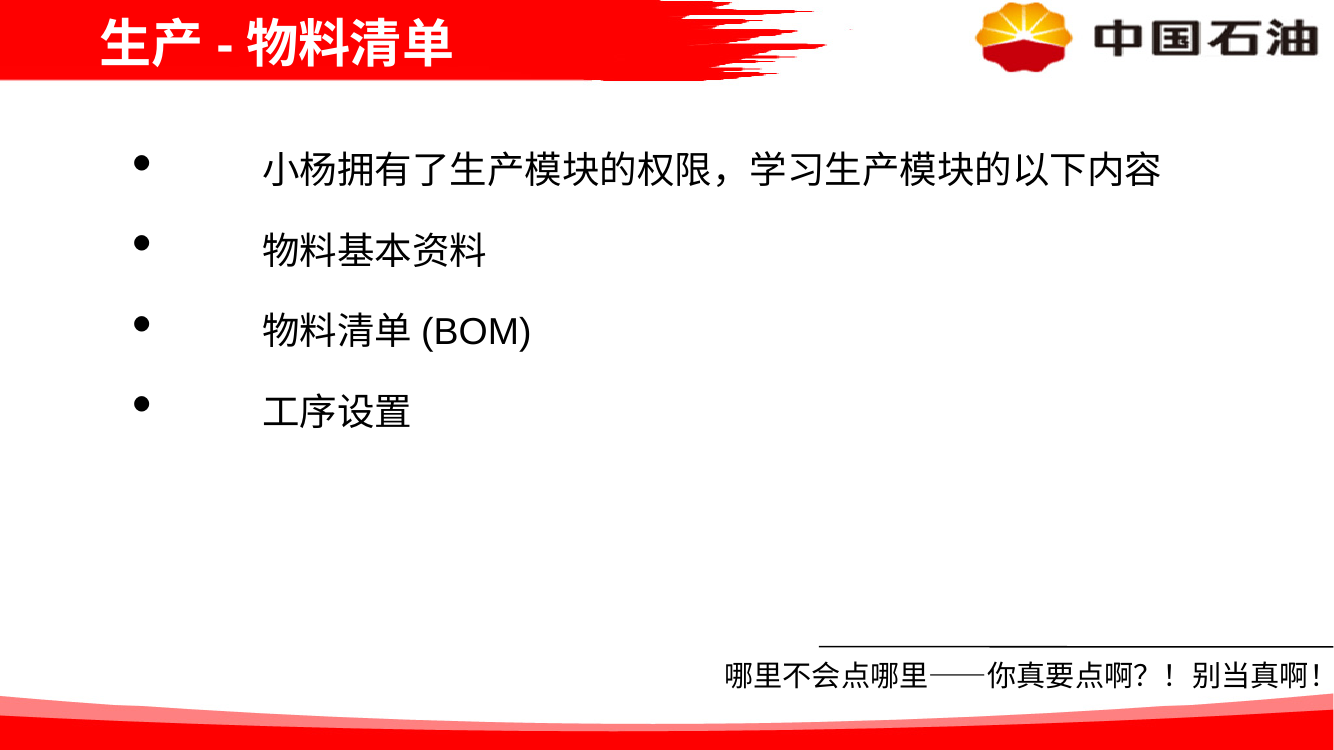

# 生产-物料清单
小杨拥有了生产模块的权限，学习生产模块的以下内容
物料基本资料
物料清单(BOM)
工序设置
哪里不会点哪里——你真要点啊？！别当真啊！